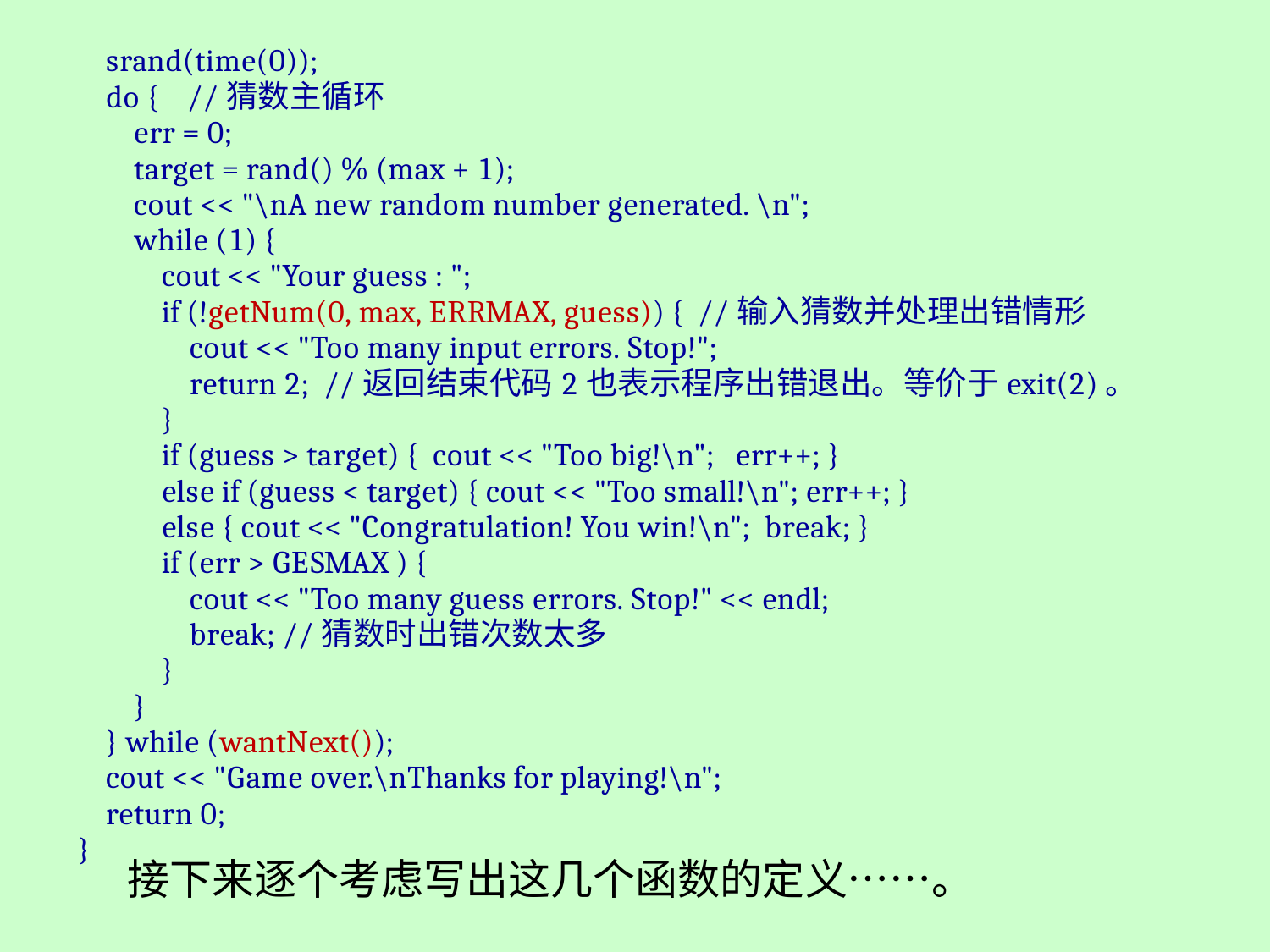

srand(time(0));
    do {    //猜数主循环
        err = 0;
        target = rand() % (max + 1);
        cout << "\nA new random number generated. \n";
        while (1) {
            cout << "Your guess : ";
            if (!getNum(0, max, ERRMAX, guess)) {  //输入猜数并处理出错情形
                cout << "Too many input errors. Stop!";
                return 2;  //返回结束代码2也表示程序出错退出。等价于exit(2)。
            }
            if (guess > target) {  cout << "Too big!\n";   err++; }
            else if (guess < target) { cout << "Too small!\n"; err++; }
            else { cout << "Congratulation! You win!\n";  break; }
            if (err > GESMAX ) {
                cout << "Too many guess errors. Stop!" << endl;
                break; //猜数时出错次数太多
            }
        }
    } while (wantNext());
    cout << "Game over.\nThanks for playing!\n";
    return 0;
}
接下来逐个考虑写出这几个函数的定义……。
45